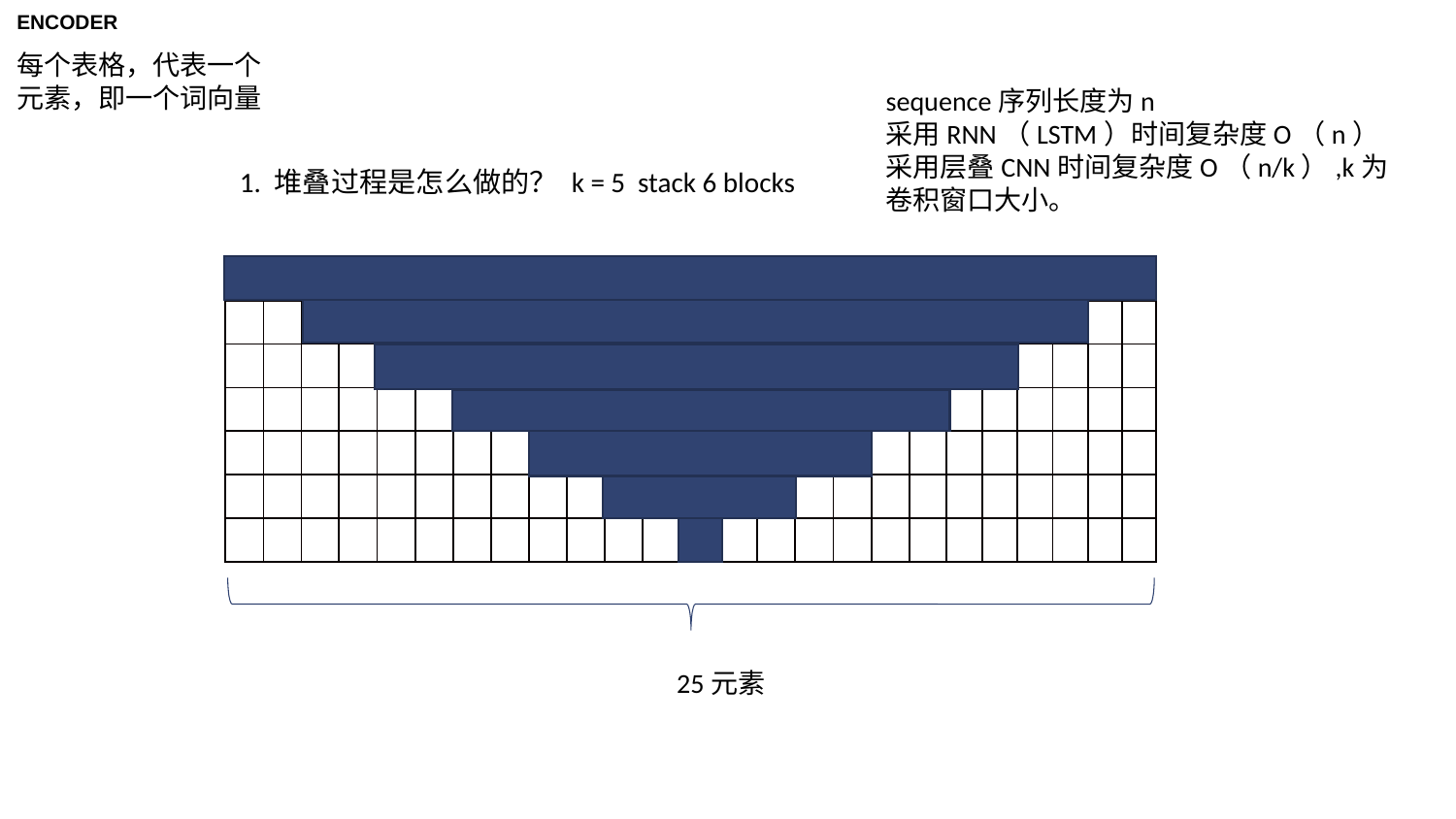

ENCODER
每个表格，代表一个元素，即一个词向量
sequence序列长度为n
采用RNN（LSTM）时间复杂度O（n）
采用层叠CNN时间复杂度O（n/k）,k为卷积窗口大小。
1. 堆叠过程是怎么做的？ k = 5  stack 6 blocks

|  |  |  |  |  |  |  |  |  |  |  |  |  |  |  |  |  |  |  |  |  |  |  |  |  |
| --- | --- | --- | --- | --- | --- | --- | --- | --- | --- | --- | --- | --- | --- | --- | --- | --- | --- | --- | --- | --- | --- | --- | --- | --- |
|  |  |  |  |  |  |  |  |  |  |  |  |  |  |  |  |  |  |  |  |  |  |  |  |  |
|  |  |  |  |  |  |  |  |  |  |  |  |  |  |  |  |  |  |  |  |  |  |  |  |  |
|  |  |  |  |  |  |  |  |  |  |  |  |  |  |  |  |  |  |  |  |  |  |  |  |  |
|  |  |  |  |  |  |  |  |  |  |  |  |  |  |  |  |  |  |  |  |  |  |  |  |  |
|  |  |  |  |  |  |  |  |  |  |  |  |  |  |  |  |  |  |  |  |  |  |  |  |  |
|  |  |  |  |  |  |  |  |  |  |  |  |  |  |  |  |  |  |  |  |  |  |  |  |  |

25元素